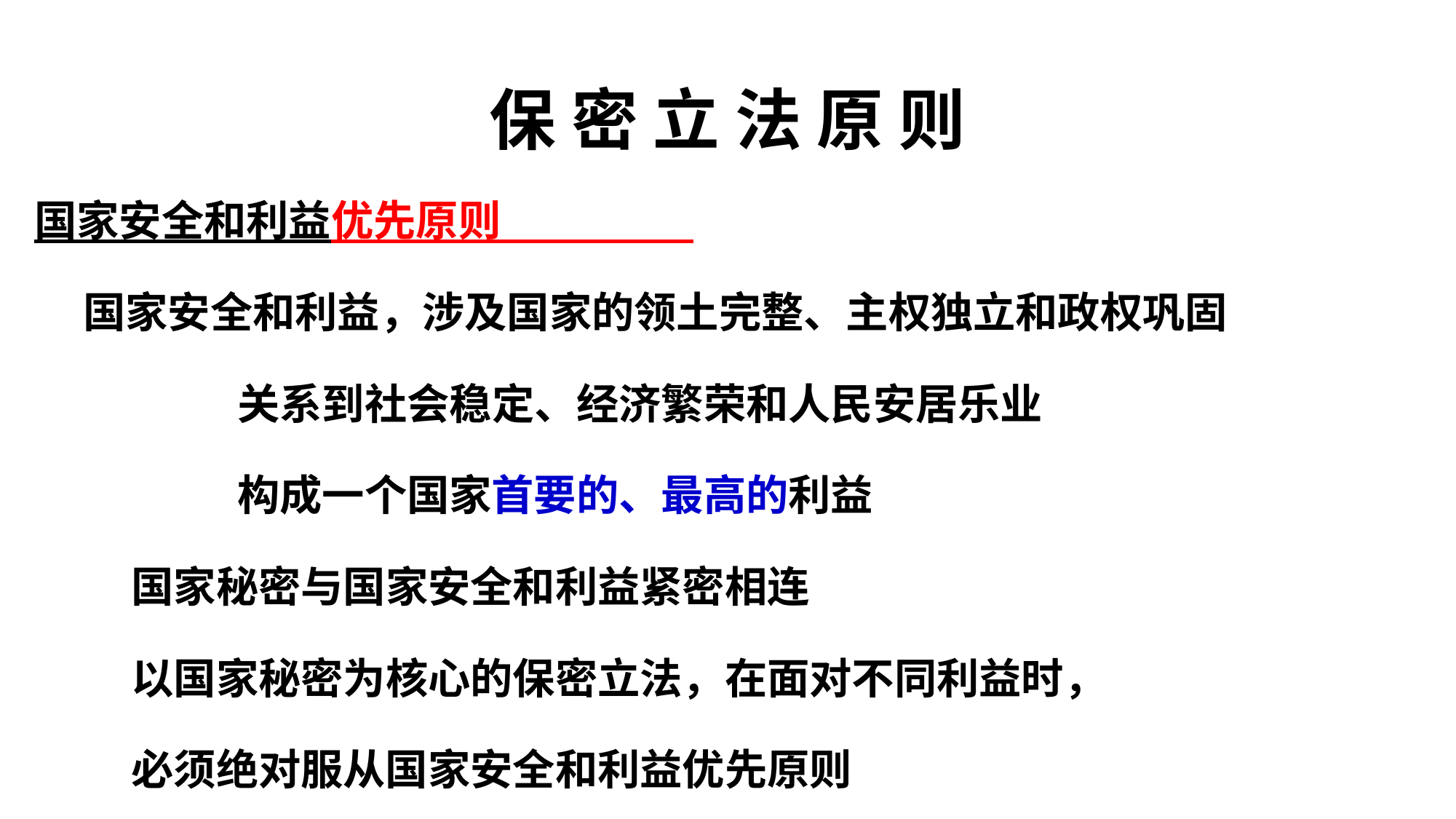

# 保 密 立 法 原 则
国家安全和利益优先原则
    国家安全和利益，涉及国家的领土完整、主权独立和政权巩固
                    关系到社会稳定、经济繁荣和人民安居乐业
                    构成一个国家首要的、最高的利益
         国家秘密与国家安全和利益紧密相连
         以国家秘密为核心的保密立法，在面对不同利益时，
         必须绝对服从国家安全和利益优先原则